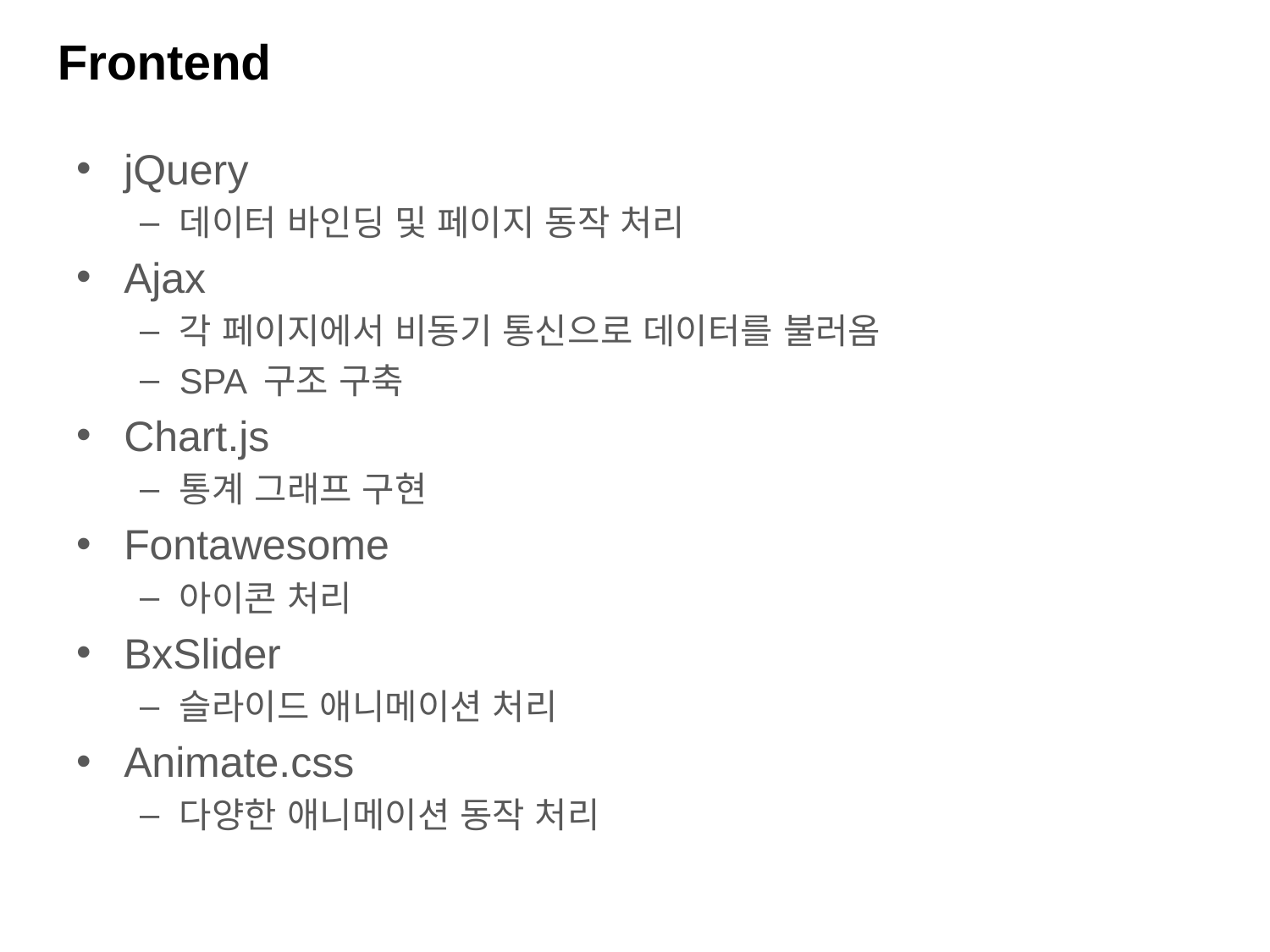

Frontend
jQuery
데이터 바인딩 및 페이지 동작 처리
Ajax
각 페이지에서 비동기 통신으로 데이터를 불러옴
SPA 구조 구축
Chart.js
통계 그래프 구현
Fontawesome
아이콘 처리
BxSlider
슬라이드 애니메이션 처리
Animate.css
다양한 애니메이션 동작 처리